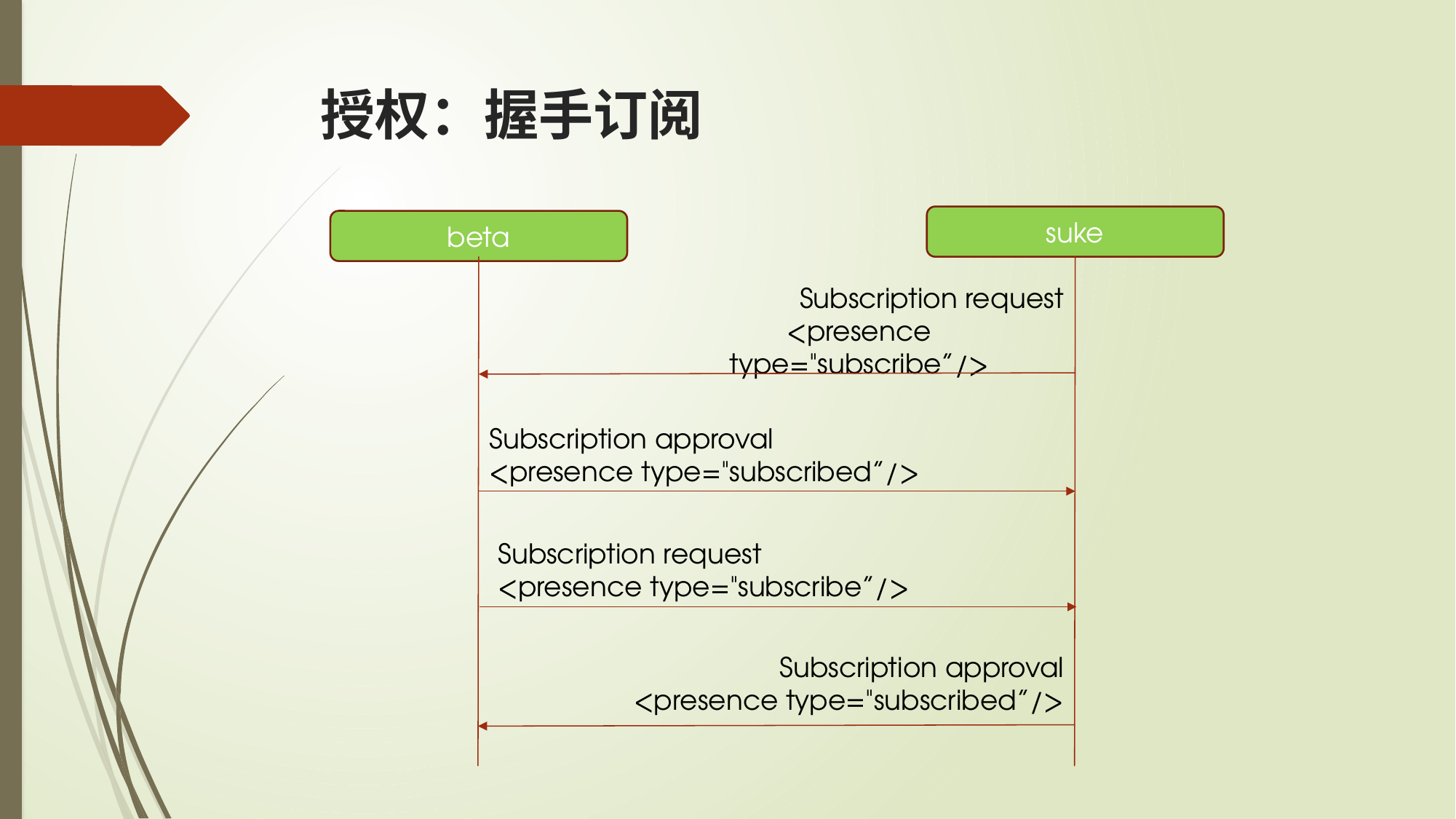

# 授权：握手订阅
suke
beta
Subscription request
<presence type="subscribe”/>
Subscription approval
<presence type="subscribed”/>
Subscription request
<presence type="subscribe”/>
Subscription approval
<presence type="subscribed”/>